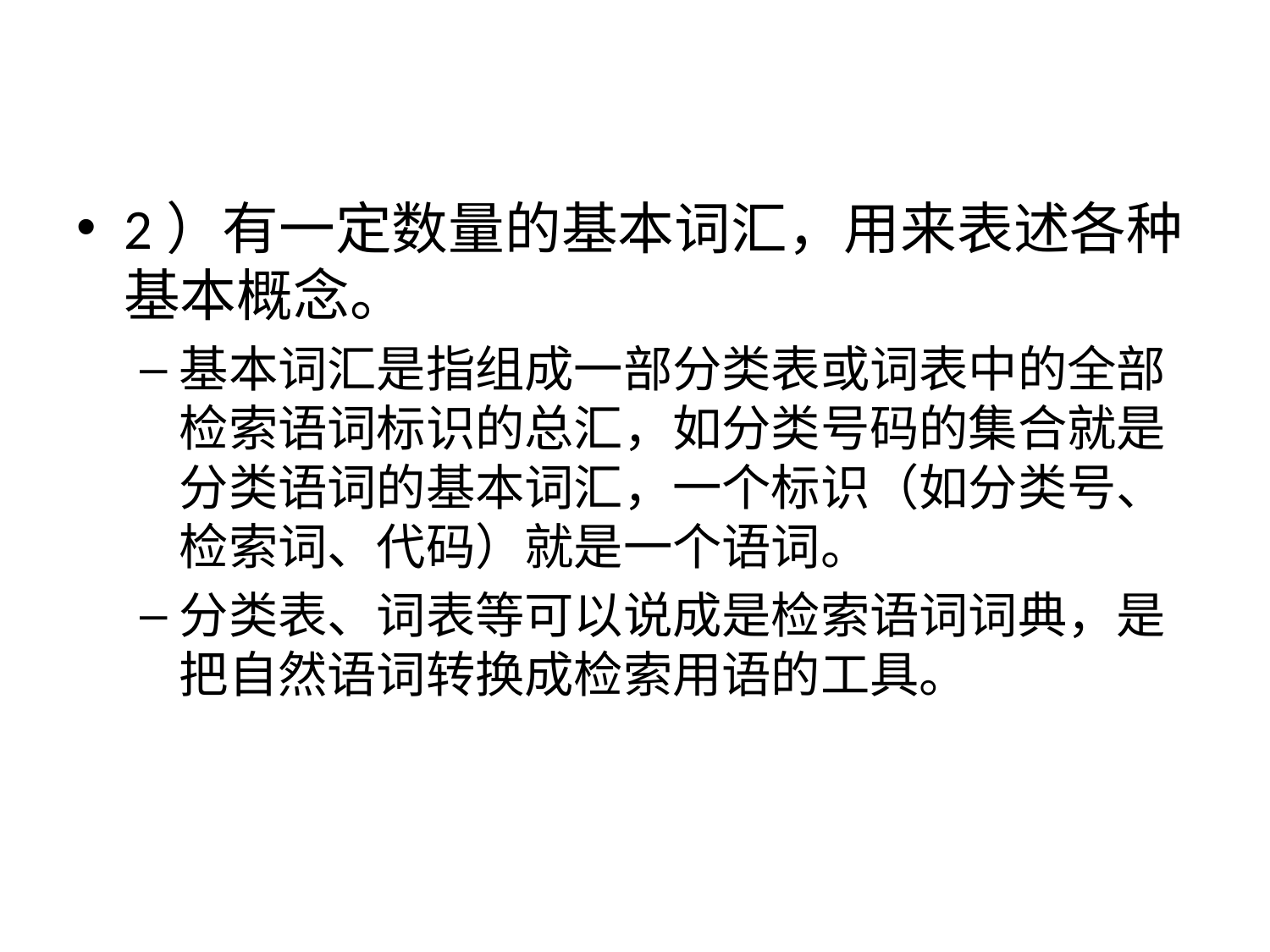

2）有一定数量的基本词汇，用来表述各种基本概念。
基本词汇是指组成一部分类表或词表中的全部检索语词标识的总汇，如分类号码的集合就是分类语词的基本词汇，一个标识（如分类号、检索词、代码）就是一个语词。
分类表、词表等可以说成是检索语词词典，是把自然语词转换成检索用语的工具。